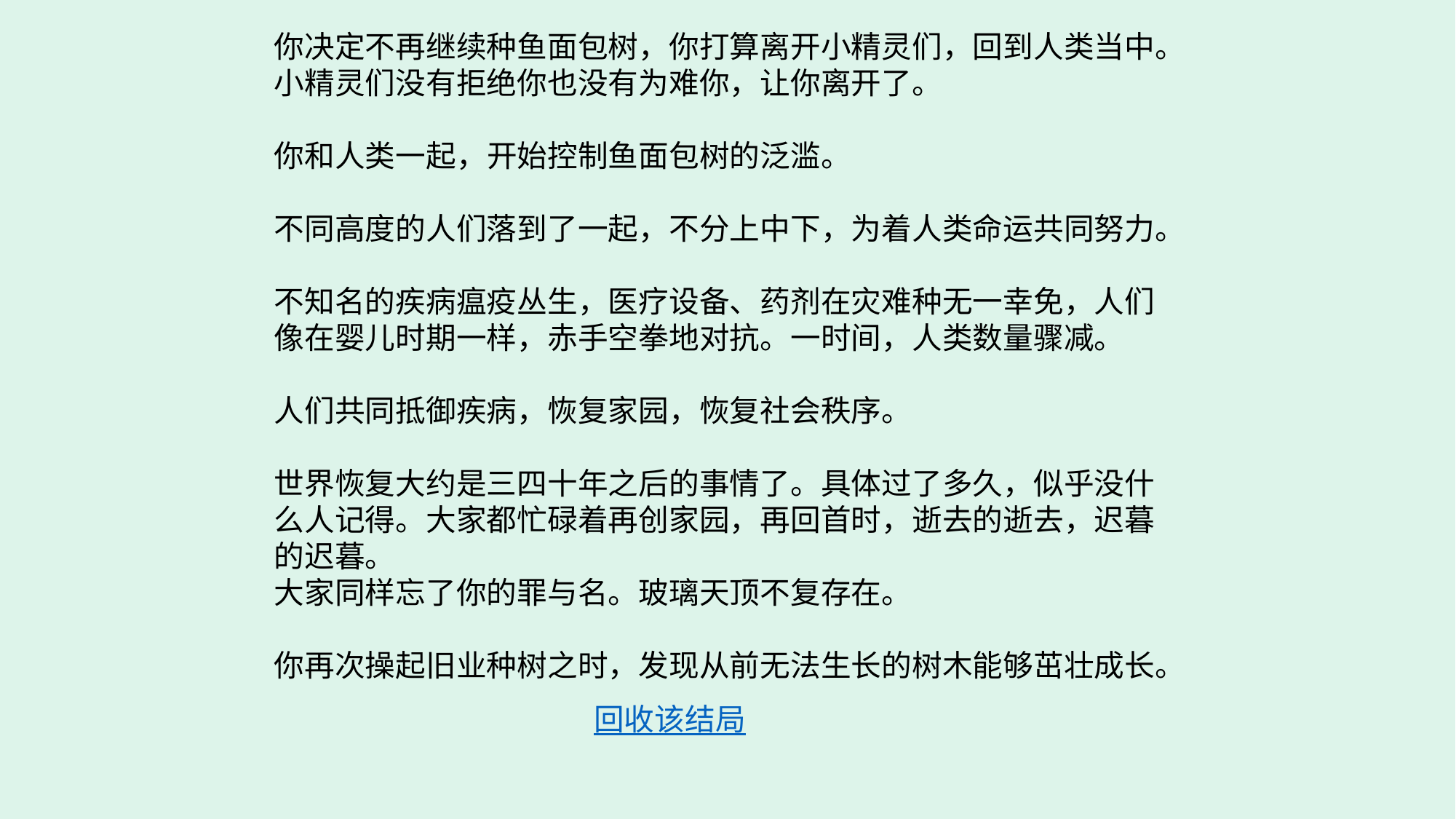

你决定不再继续种鱼面包树，你打算离开小精灵们，回到人类当中。小精灵们没有拒绝你也没有为难你，让你离开了。

你和人类一起，开始控制鱼面包树的泛滥。

不同高度的人们落到了一起，不分上中下，为着人类命运共同努力。

不知名的疾病瘟疫丛生，医疗设备、药剂在灾难种无一幸免，人们像在婴儿时期一样，赤手空拳地对抗。一时间，人类数量骤减。

人们共同抵御疾病，恢复家园，恢复社会秩序。

世界恢复大约是三四十年之后的事情了。具体过了多久，似乎没什么人记得。大家都忙碌着再创家园，再回首时，逝去的逝去，迟暮的迟暮。
大家同样忘了你的罪与名。玻璃天顶不复存在。

你再次操起旧业种树之时，发现从前无法生长的树木能够茁壮成长。
回收该结局